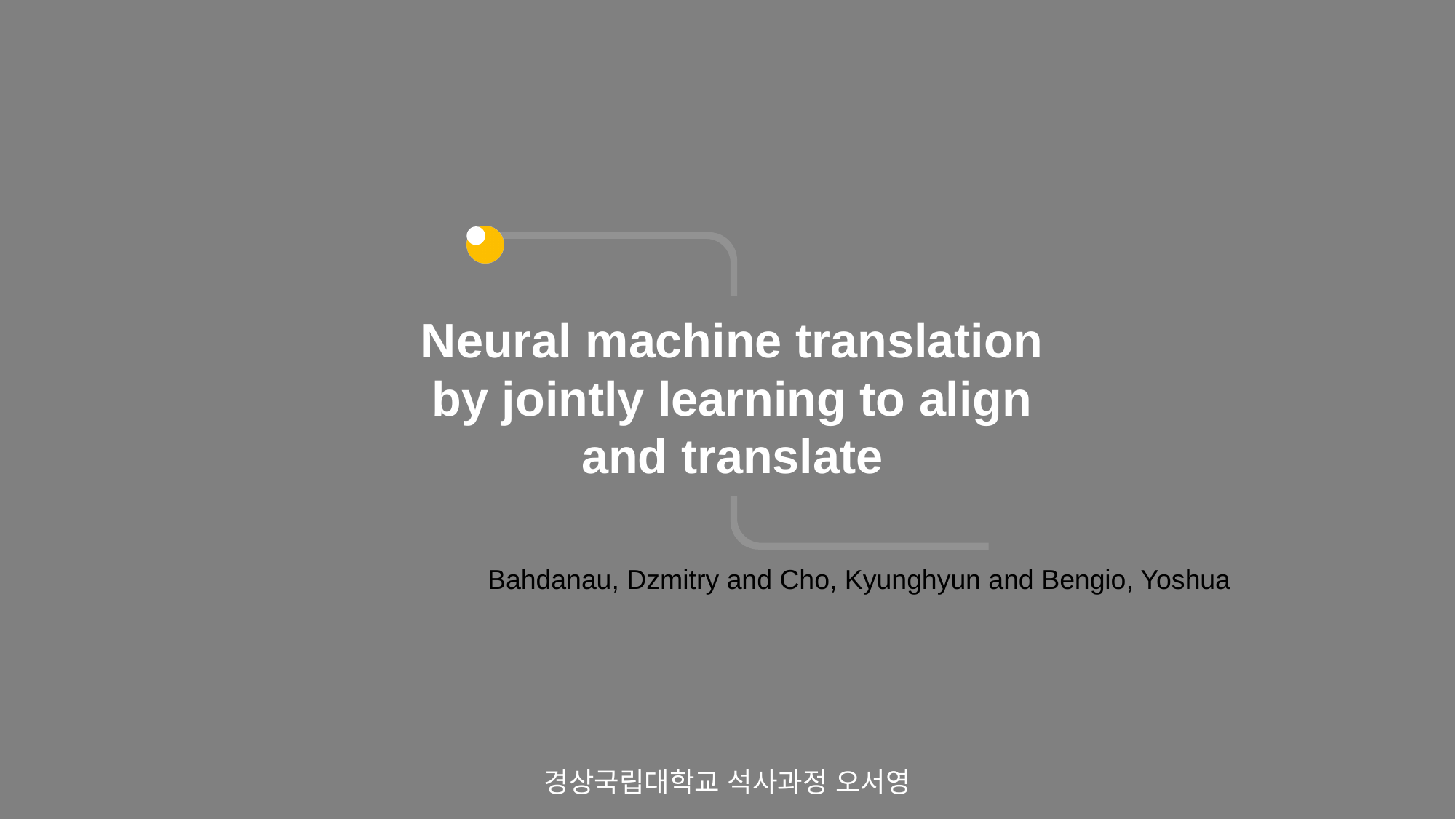

Neural machine translation by jointly learning to align and translate
Bahdanau, Dzmitry and Cho, Kyunghyun and Bengio, Yoshua
경상국립대학교 석사과정 오서영